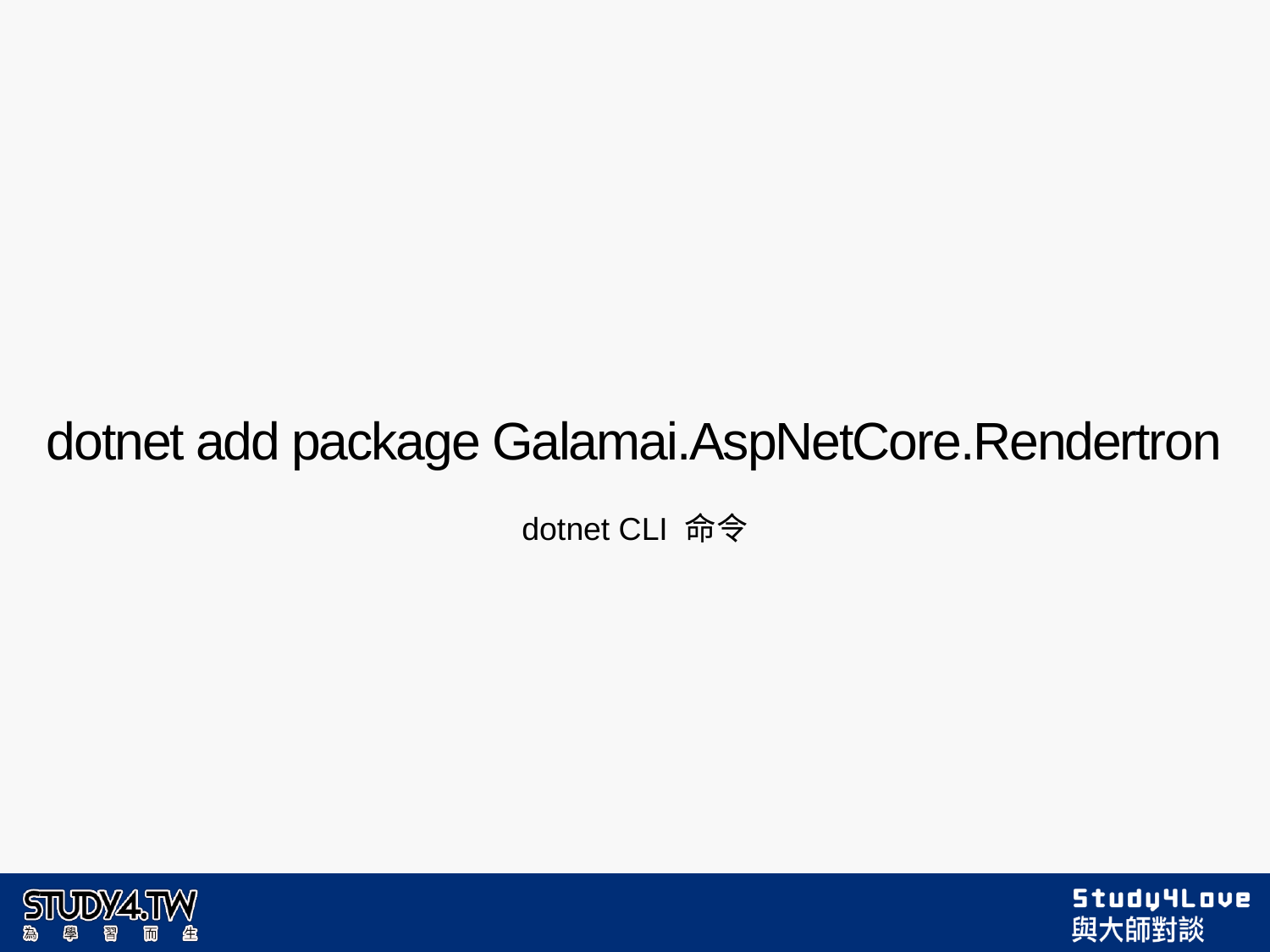

# dotnet add package Galamai.AspNetCore.Rendertron
dotnet CLI 命令